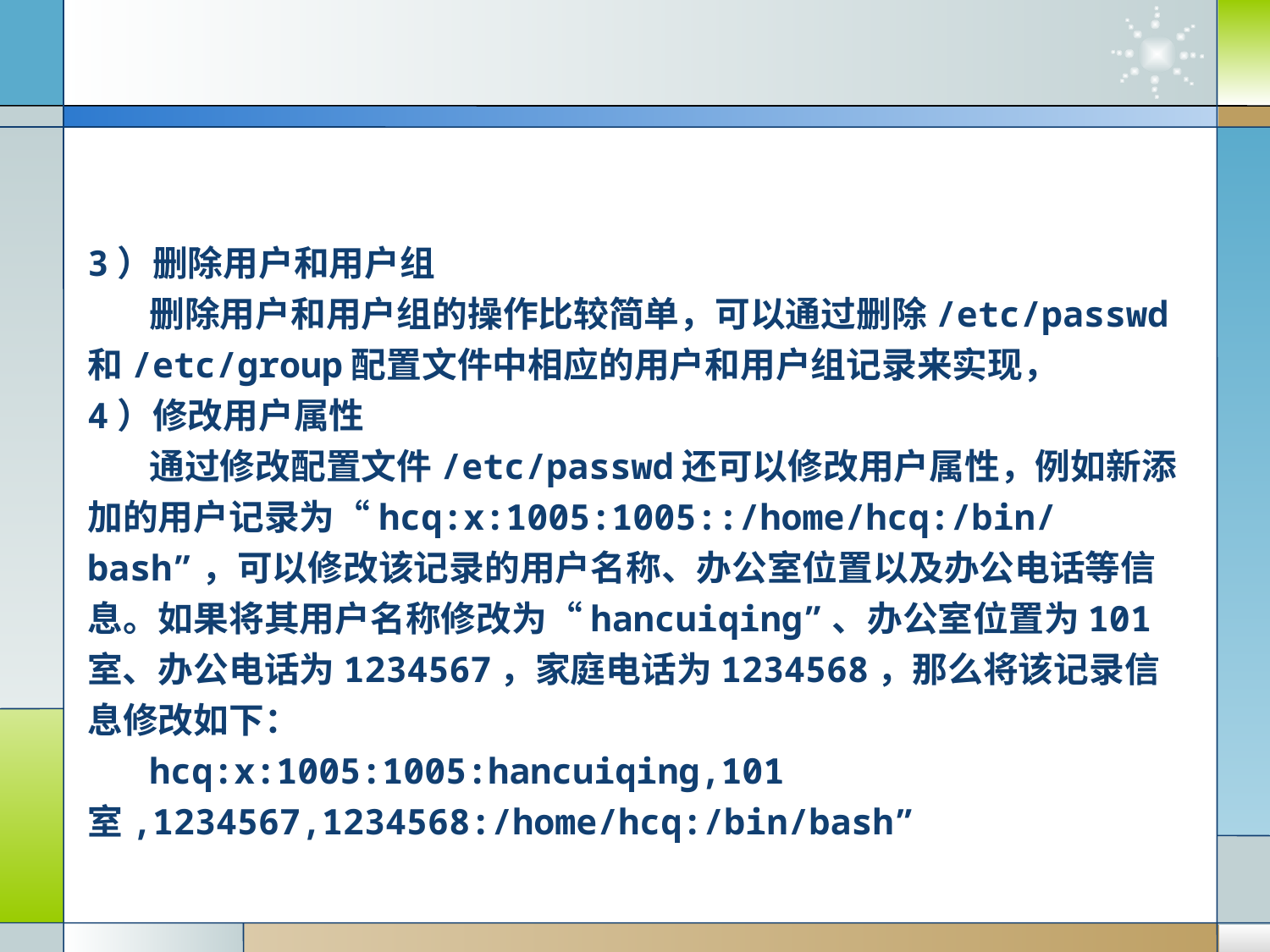

#
3）删除用户和用户组
删除用户和用户组的操作比较简单，可以通过删除/etc/passwd和/etc/group配置文件中相应的用户和用户组记录来实现，
4）修改用户属性
通过修改配置文件/etc/passwd还可以修改用户属性，例如新添加的用户记录为“hcq:x:1005:1005::/home/hcq:/bin/bash”，可以修改该记录的用户名称、办公室位置以及办公电话等信息。如果将其用户名称修改为“hancuiqing”、办公室位置为101室、办公电话为1234567，家庭电话为1234568，那么将该记录信息修改如下：
hcq:x:1005:1005:hancuiqing,101室,1234567,1234568:/home/hcq:/bin/bash”